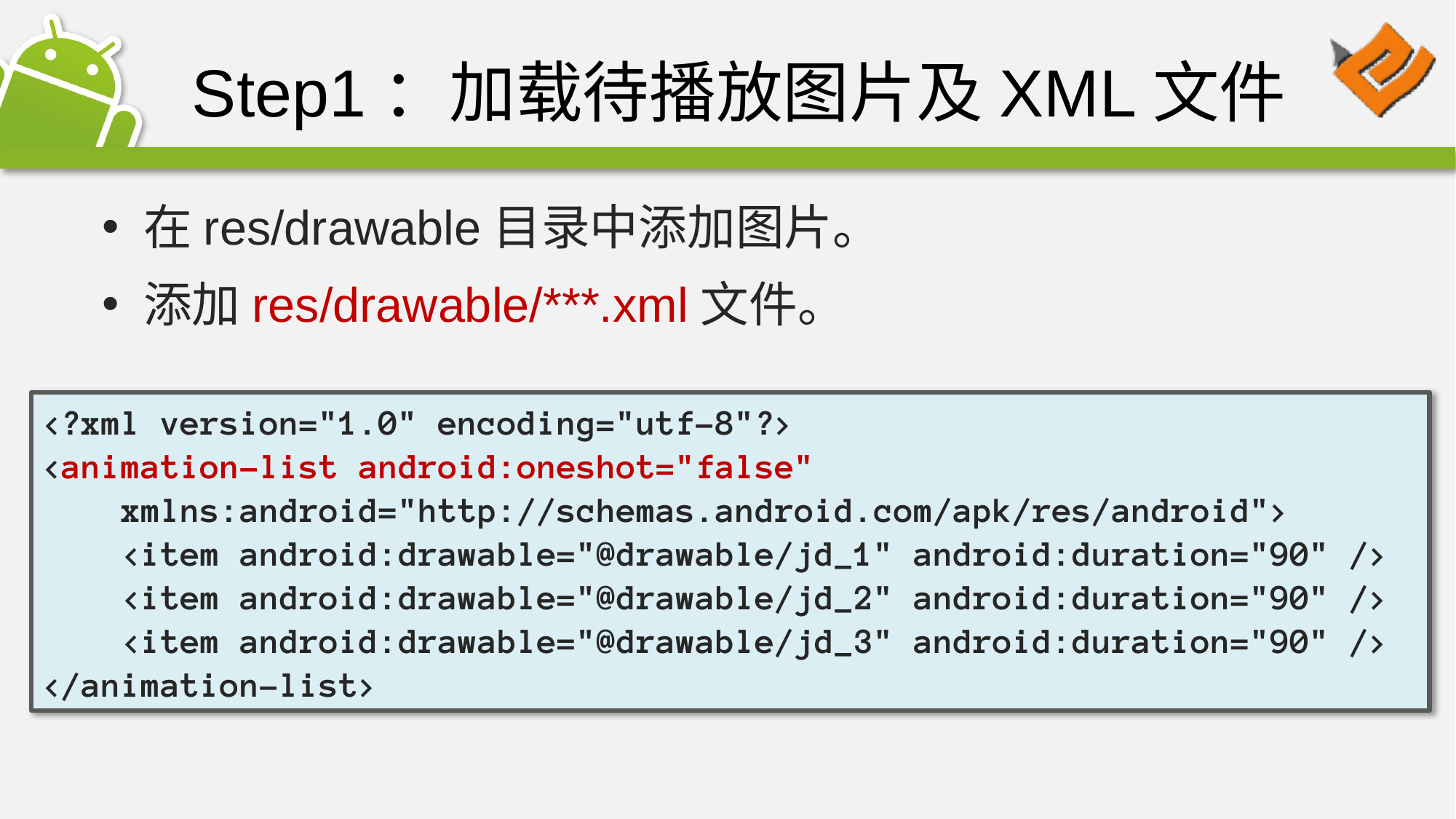

# Step1：加载待播放图片及XML文件
在res/drawable目录中添加图片。
添加res/drawable/***.xml文件。
<?xml version="1.0" encoding="utf-8"?>
<animation-list android:oneshot="false"
    xmlns:android="http://schemas.android.com/apk/res/android">
    <item android:drawable="@drawable/jd_1" android:duration="90" />
    <item android:drawable="@drawable/jd_2" android:duration="90" />
    <item android:drawable="@drawable/jd_3" android:duration="90" />
</animation-list>